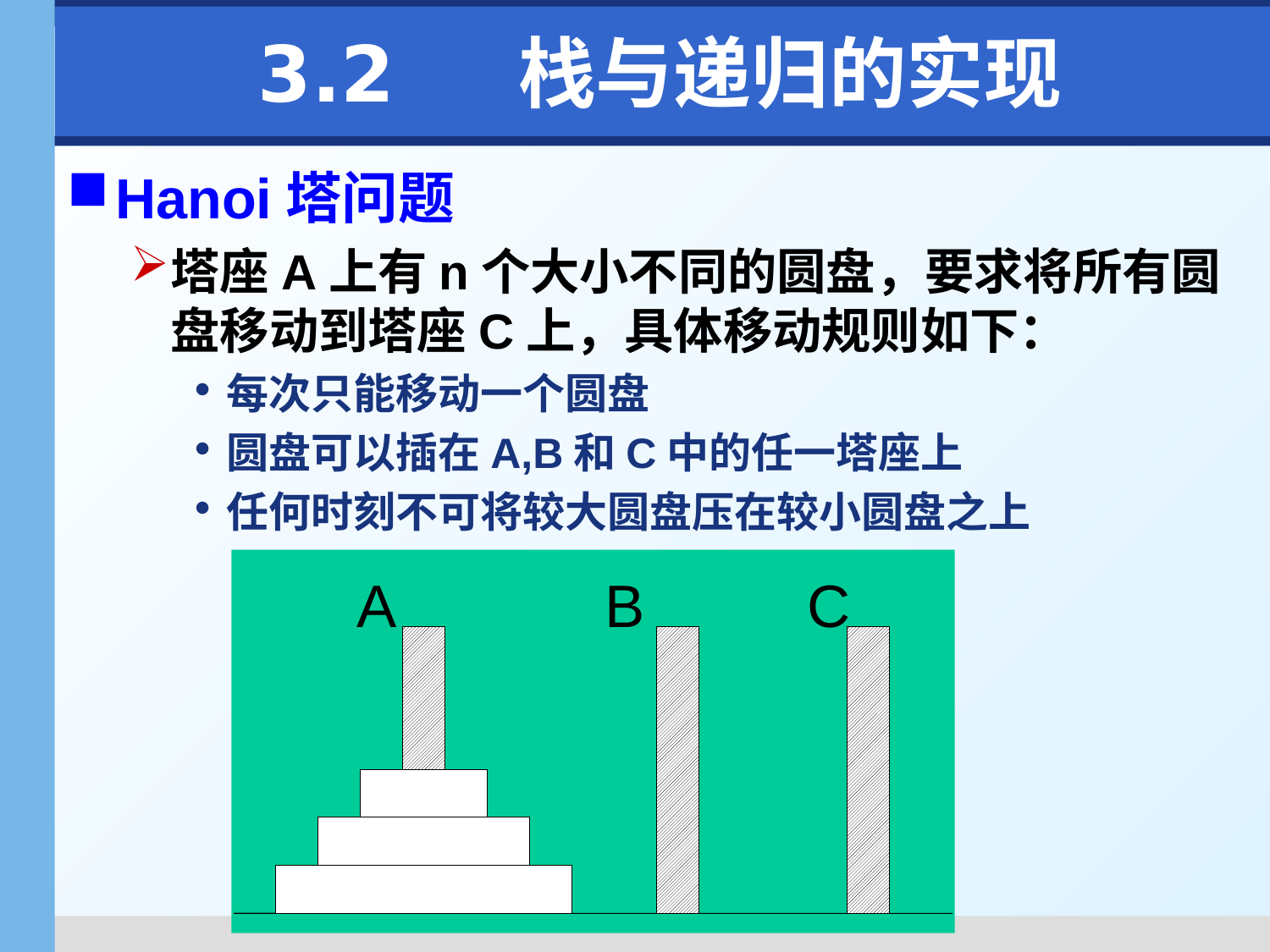

# 3.2 　栈与递归的实现
Hanoi塔问题
塔座A上有n个大小不同的圆盘，要求将所有圆盘移动到塔座C上，具体移动规则如下：
每次只能移动一个圆盘
圆盘可以插在A,B和C中的任一塔座上
任何时刻不可将较大圆盘压在较小圆盘之上

A
B
C